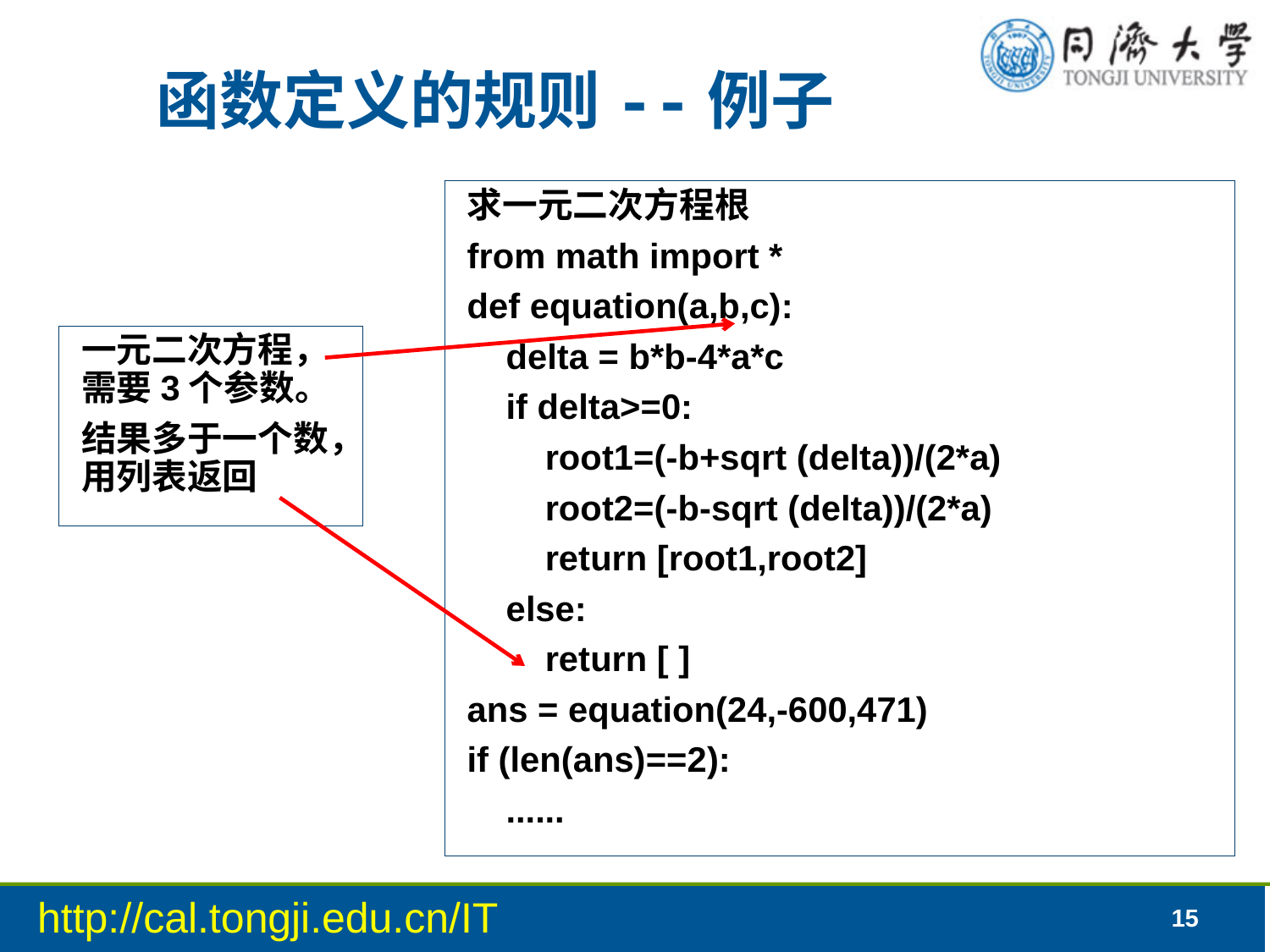

函数定义的规则--例子
求一元二次方程根
from math import *
def equation(a,b,c):
    delta = b*b-4*a*c
    if delta>=0:
        root1=(-b+sqrt (delta))/(2*a)
        root2=(-b-sqrt (delta))/(2*a)
        return [root1,root2]
    else:
        return [ ]
ans = equation(24,-600,471)
if (len(ans)==2):
    ......

一元二次方程，需要3个参数。
结果多于一个数，用列表返回